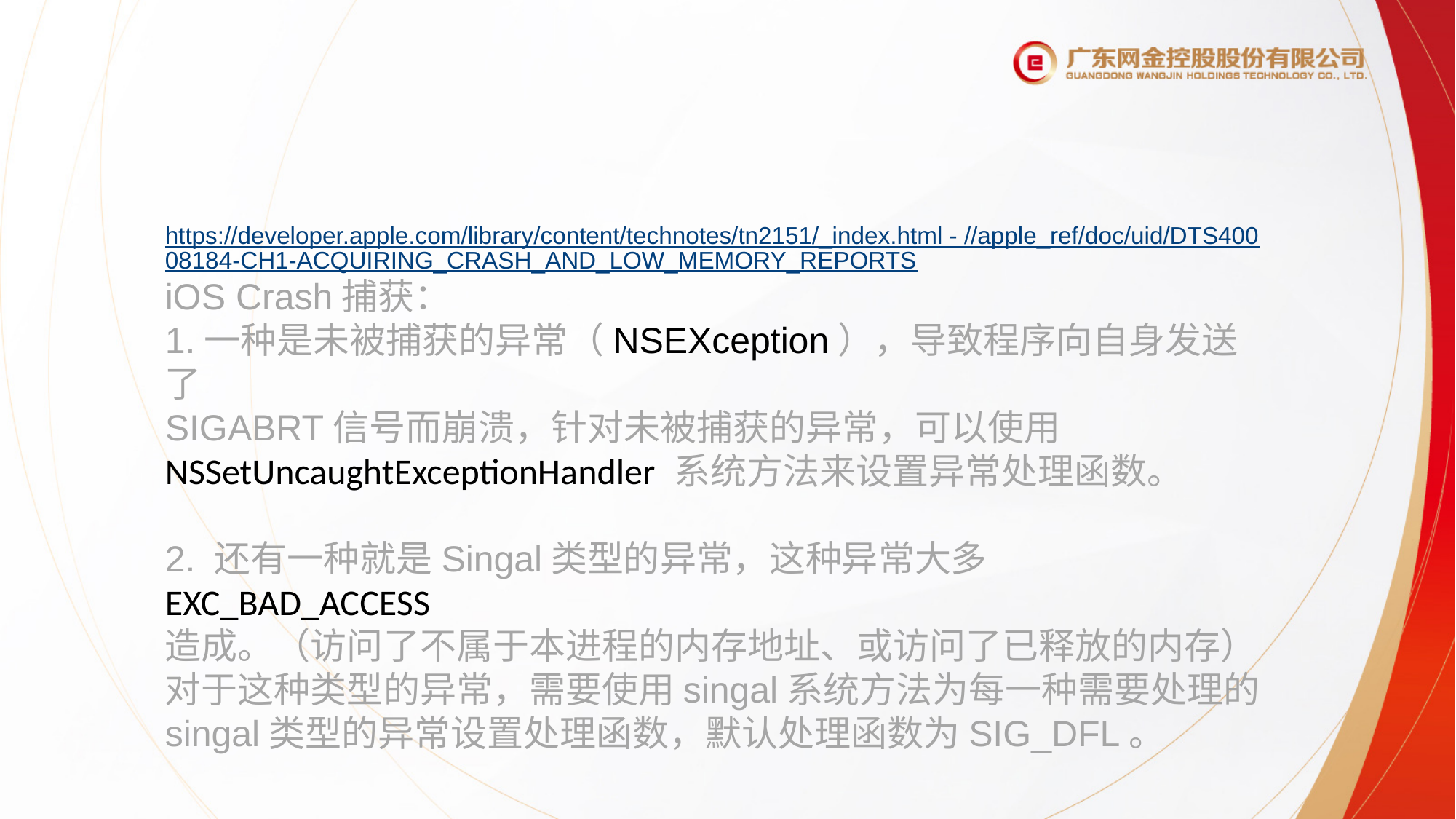

https://developer.apple.com/library/content/technotes/tn2151/_index.html - //apple_ref/doc/uid/DTS40008184-CH1-ACQUIRING_CRASH_AND_LOW_MEMORY_REPORTS
iOS Crash捕获：
1.一种是未被捕获的异常（NSEXception），导致程序向自身发送了
SIGABRT信号而崩溃，针对未被捕获的异常，可以使用
NSSetUncaughtExceptionHandler 系统方法来设置异常处理函数。

2. 还有一种就是Singal类型的异常，这种异常大多EXC_BAD_ACCESS
造成。（访问了不属于本进程的内存地址、或访问了已释放的内存）
对于这种类型的异常，需要使用singal系统方法为每一种需要处理的singal类型的异常设置处理函数，默认处理函数为SIG_DFL。